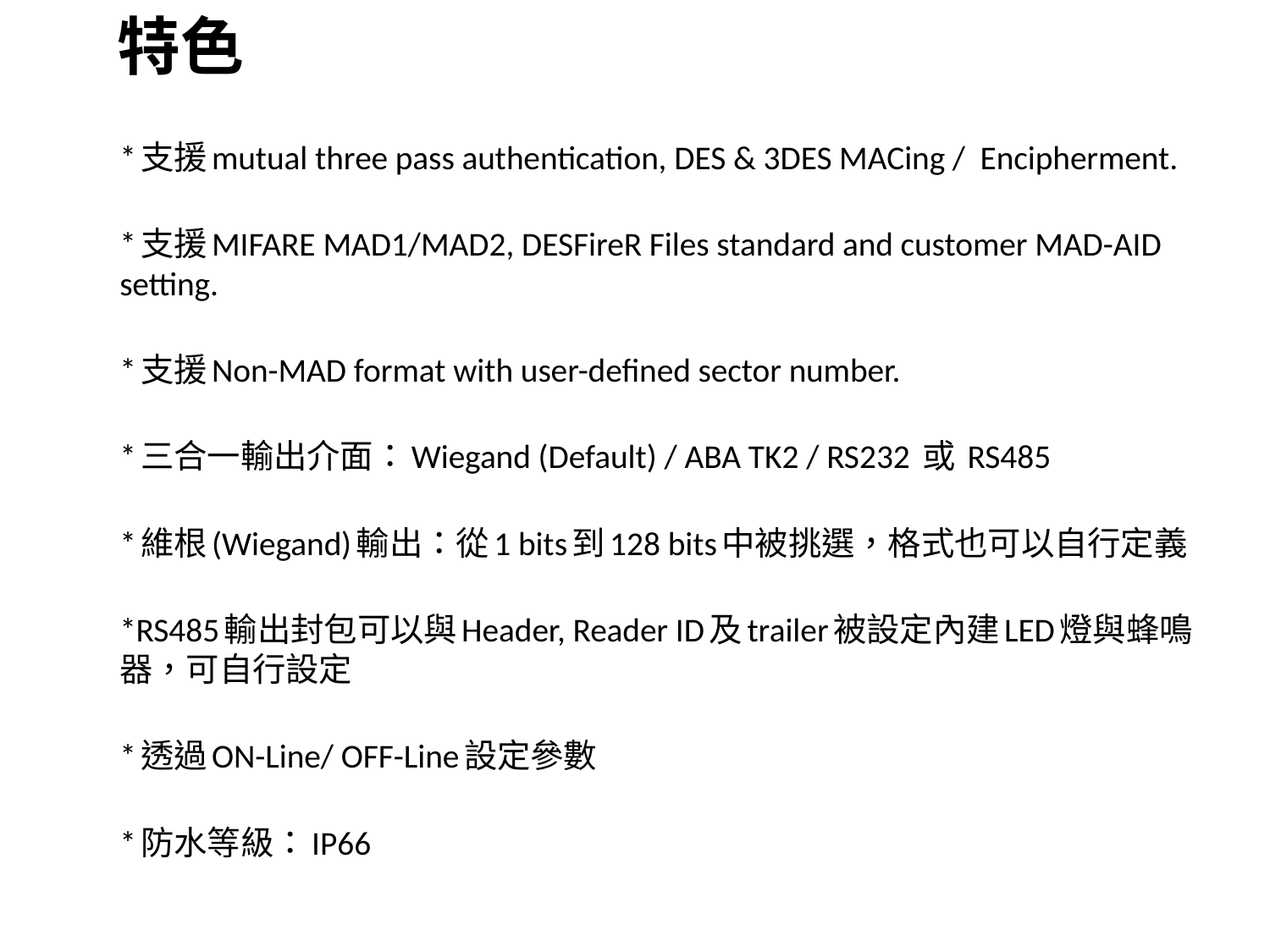

特色
*支援mutual three pass authentication, DES & 3DES MACing /  Encipherment.
*支援MIFARE MAD1/MAD2, DESFireR Files standard and customer MAD-AID setting.
*支援Non-MAD format with user-defined sector number.
*三合一輸出介面：Wiegand (Default) / ABA TK2 / RS232 或 RS485
*維根(Wiegand)輸出：從1 bits到128 bits中被挑選，格式也可以自行定義
*RS485輸出封包可以與Header, Reader ID及trailer被設定內建LED燈與蜂鳴器，可自行設定
*透過ON-Line/ OFF-Line設定參數
*防水等級：IP66